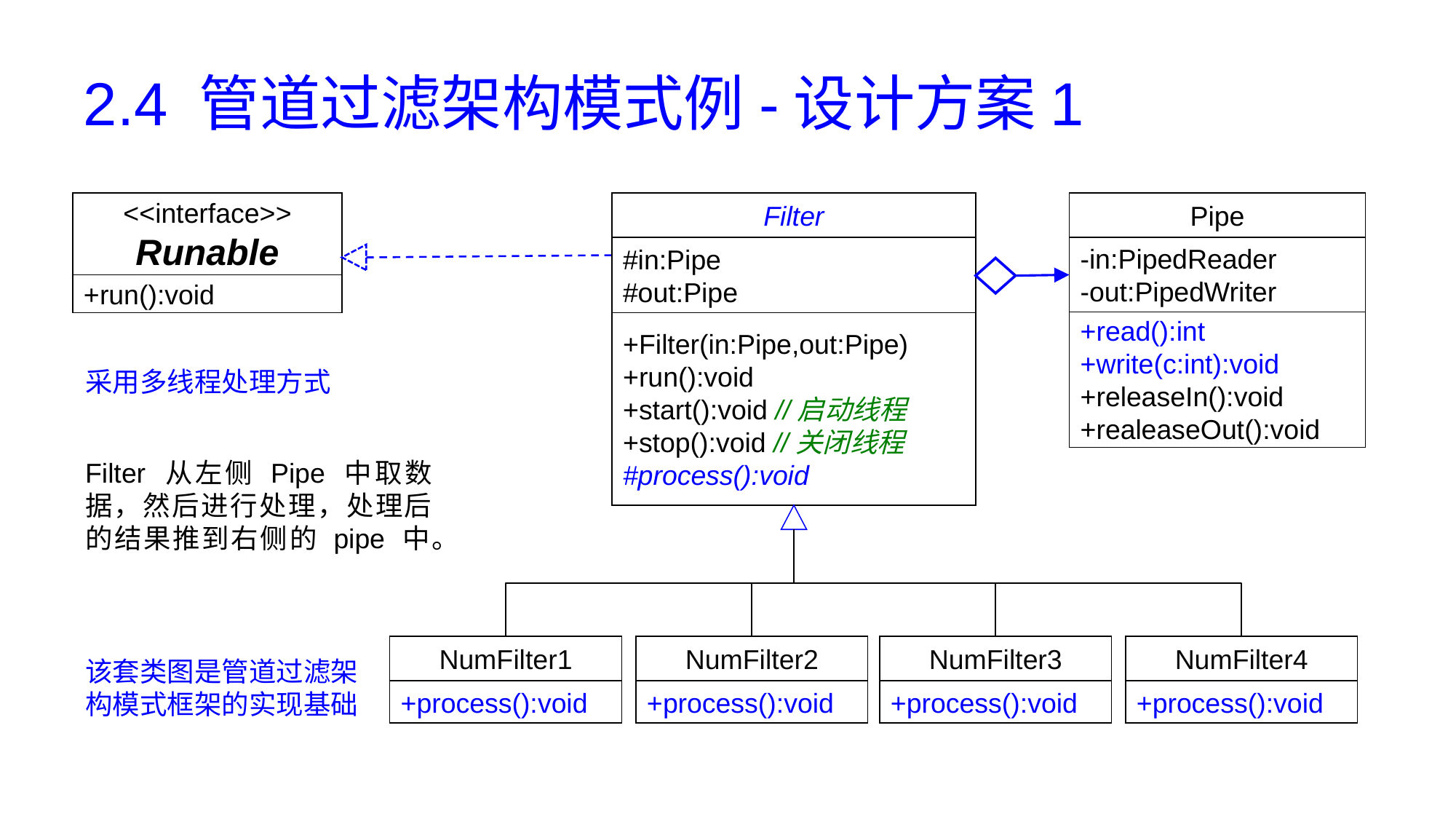

# 2.4 管道过滤架构模式例-设计方案1
<<interface>>
Runable
Filter
Pipe
#in:Pipe
#out:Pipe
-in:PipedReader
-out:PipedWriter

+run():void
+read():int
+write(c:int):void
+releaseIn():void
+realeaseOut():void
+Filter(in:Pipe,out:Pipe)
+run():void
+start():void //启动线程
+stop():void //关闭线程
#process():void
采用多线程处理方式
Filter 从左侧 Pipe 中取数据，然后进行处理，处理后的结果推到右侧的 pipe 中。

NumFilter1
NumFilter2
NumFilter3
NumFilter4
该套类图是管道过滤架构模式框架的实现基础
+process():void
+process():void
+process():void
+process():void
36